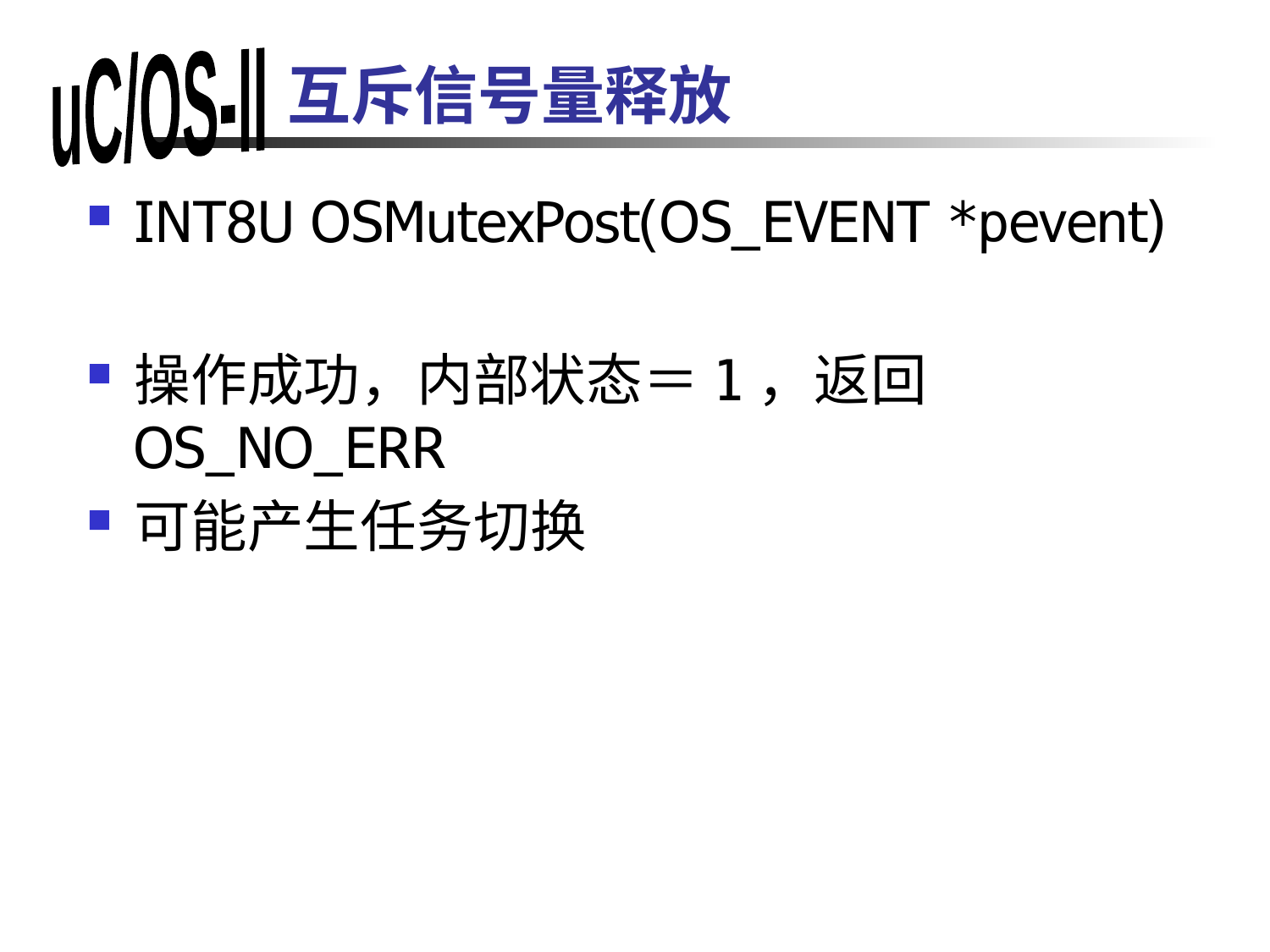

# 互斥信号量释放
INT8U OSMutexPost(OS_EVENT *pevent)

操作成功，内部状态＝1，返回OS_NO_ERR
可能产生任务切换